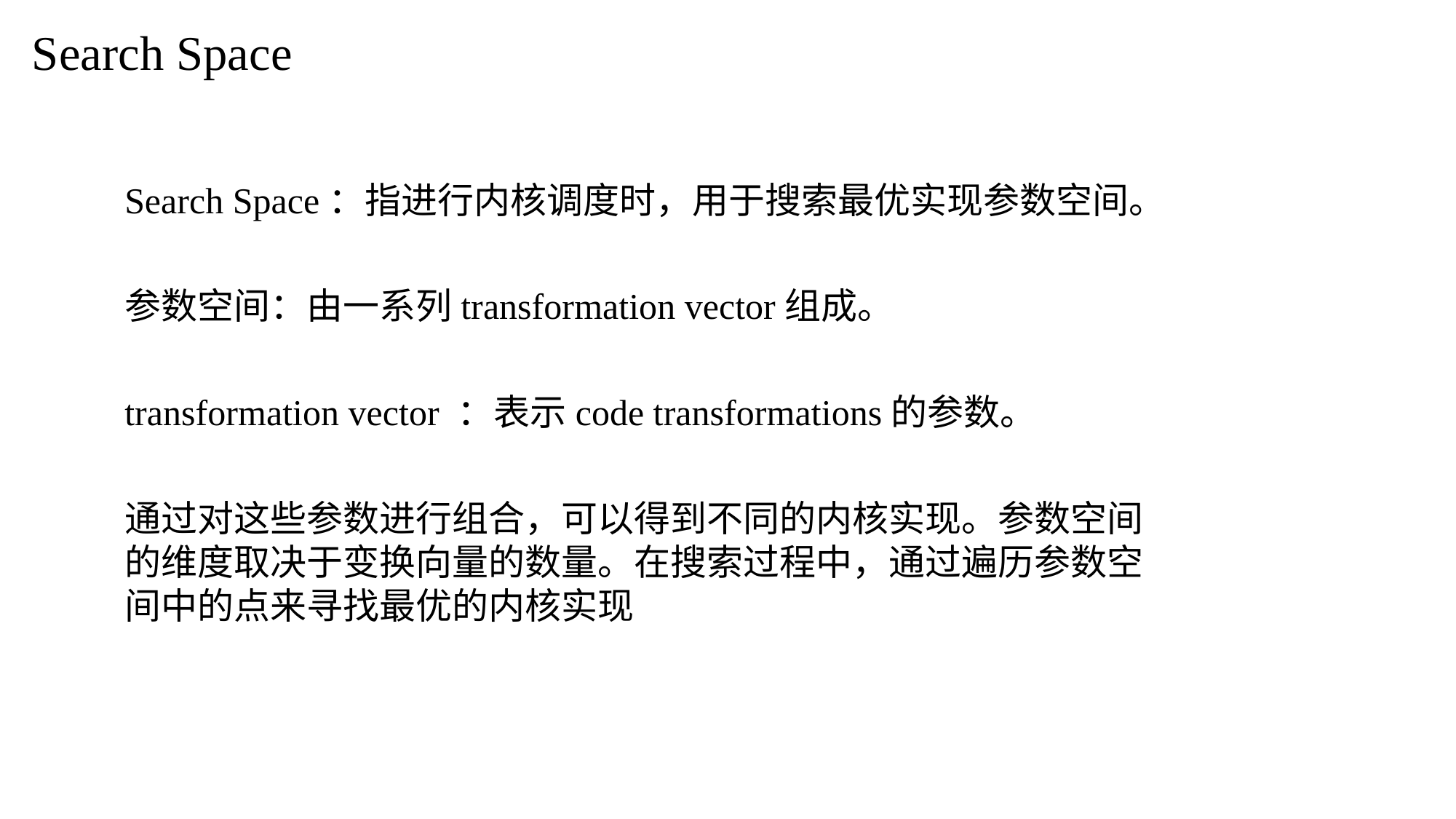

Search Space
Search Space：指进行内核调度时，用于搜索最优实现参数空间。
参数空间：由一系列transformation vector组成。
transformation vector ：表示code transformations的参数。
通过对这些参数进行组合，可以得到不同的内核实现。参数空间的维度取决于变换向量的数量。在搜索过程中，通过遍历参数空间中的点来寻找最优的内核实现